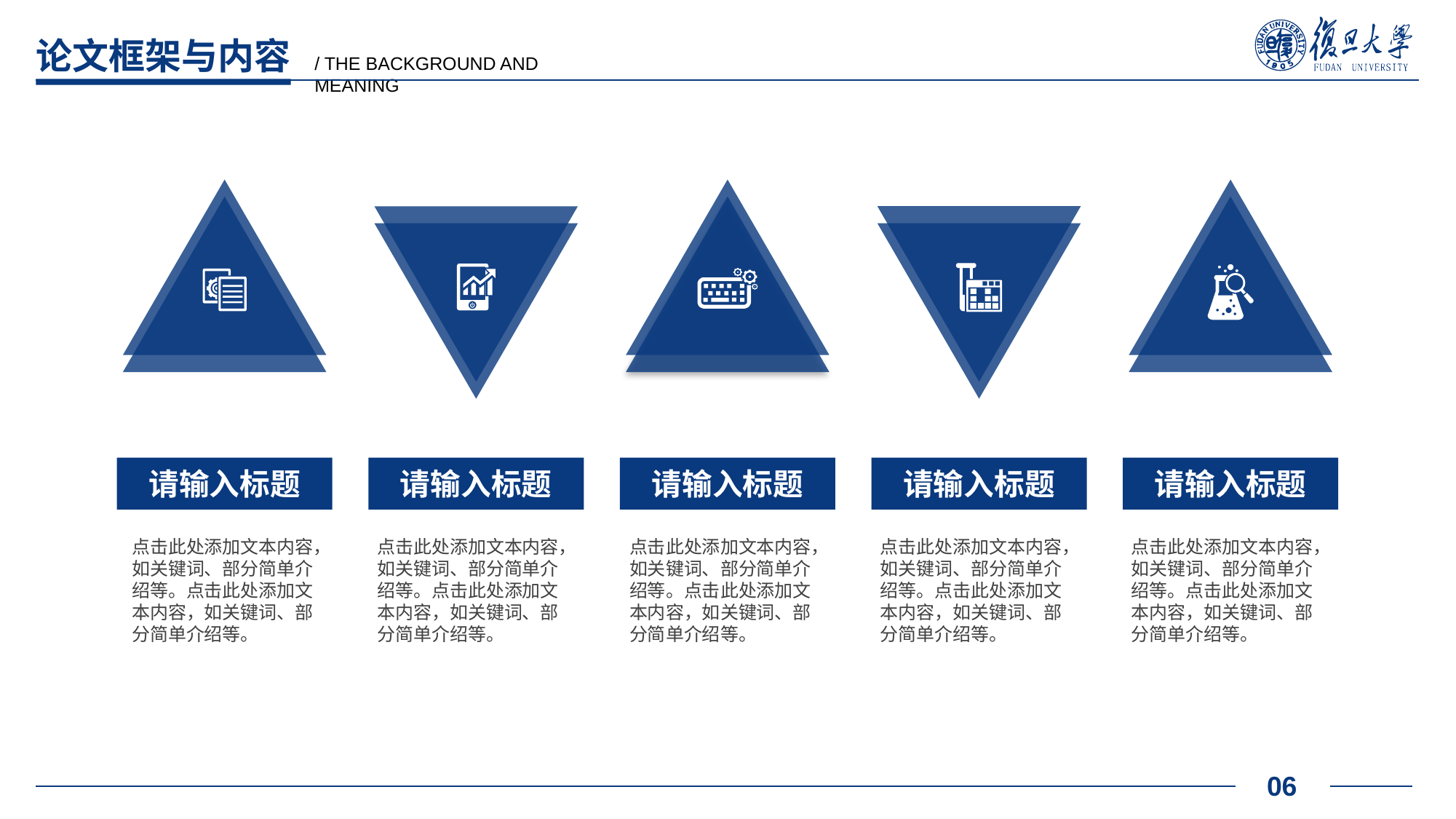

论文框架与内容

/ THE BACKGROUND AND MEANING

请输入标题

请输入标题

请输入标题

请输入标题

请输入标题
点击此处添加文本内容，如关键词、部分简单介绍等。点击此处添加文本内容，如关键词、部分简单介绍等。
点击此处添加文本内容，如关键词、部分简单介绍等。点击此处添加文本内容，如关键词、部分简单介绍等。
点击此处添加文本内容，如关键词、部分简单介绍等。点击此处添加文本内容，如关键词、部分简单介绍等。
点击此处添加文本内容，如关键词、部分简单介绍等。点击此处添加文本内容，如关键词、部分简单介绍等。
点击此处添加文本内容，如关键词、部分简单介绍等。点击此处添加文本内容，如关键词、部分简单介绍等。
06